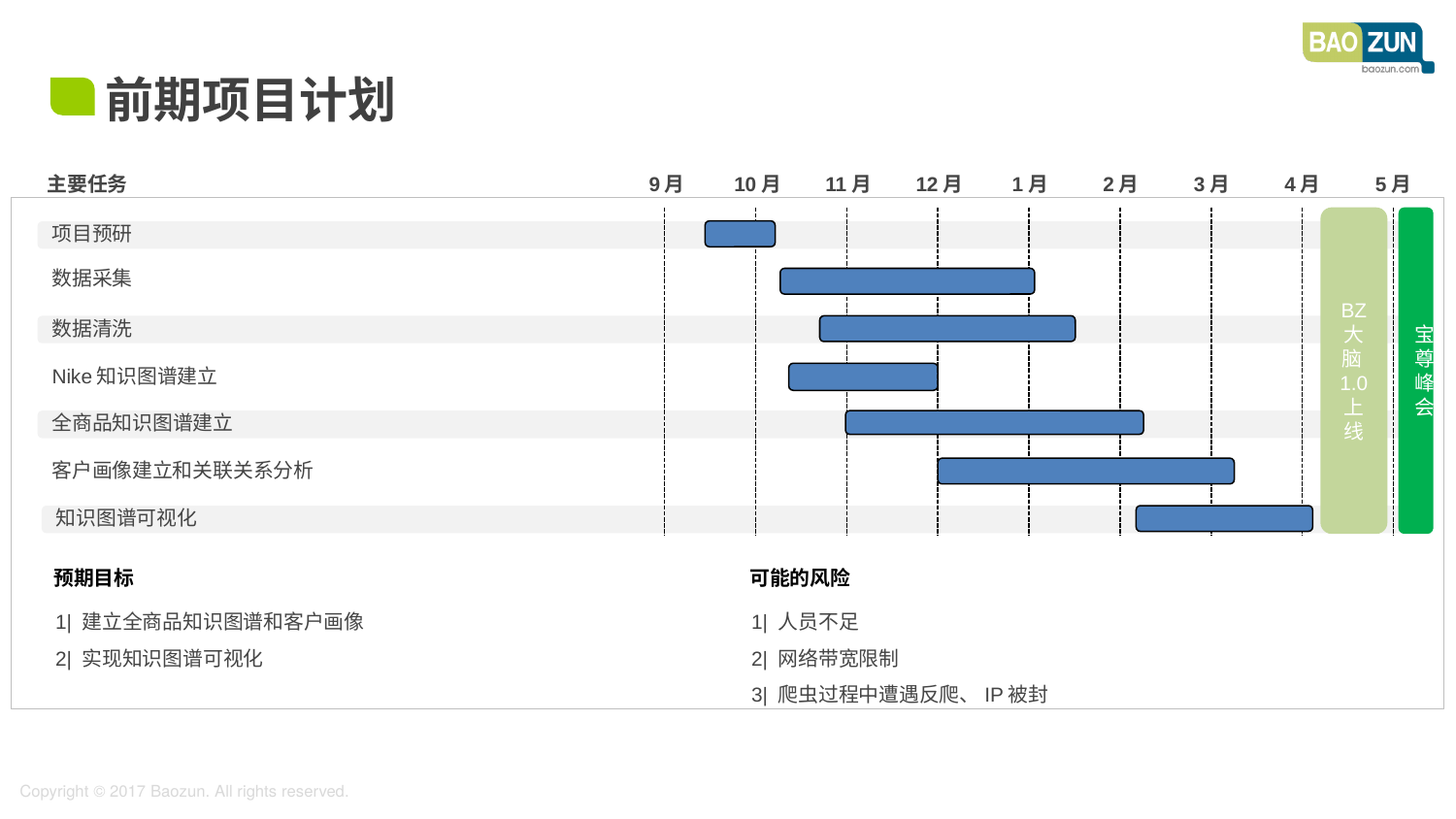

# 前期项目计划
主要任务
9月
10月
11月
12月
1月
2月
3月
4月
5月
non-
BZ 大脑1.0
上线
宝尊峰会
项目预研

数据采集

数据清洗

Nike知识图谱建立

全商品知识图谱建立

客户画像建立和关联关系分析

知识图谱可视化

预期目标
可能的风险
1| 建立全商品知识图谱和客户画像
2| 实现知识图谱可视化
1| 人员不足
2| 网络带宽限制
3| 爬虫过程中遭遇反爬、IP被封